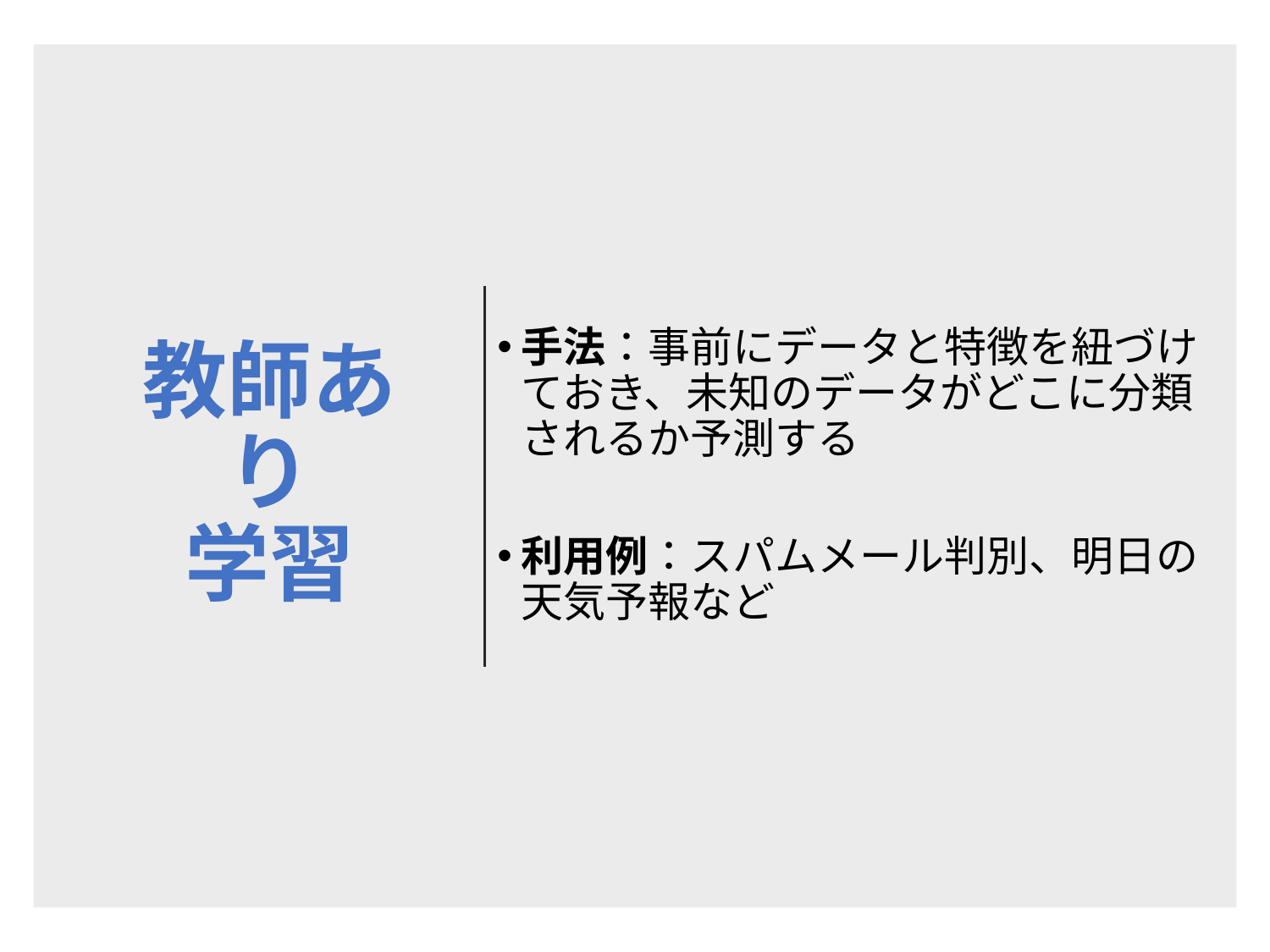

# 教師あり 学習
手法：事前にデータと特徴を紐づけておき、未知のデータがどこに分類されるか予測する

利用例：スパムメール判別、明日の天気予報など